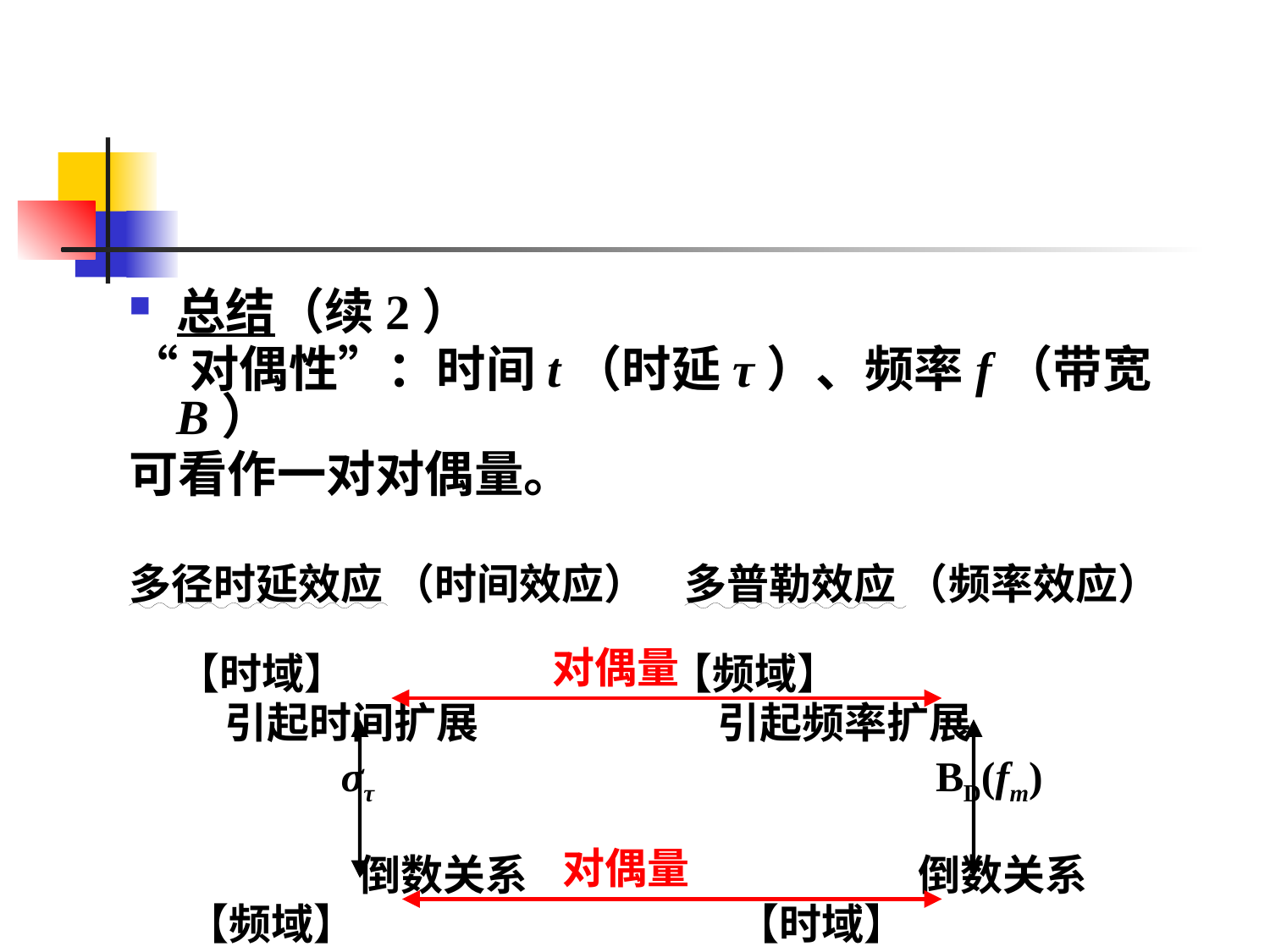

#
总结（续2）
“对偶性”：时间t（时延τ）、频率f（带宽B）
可看作一对对偶量。

多径时延效应 （时间效应）    多普勒效应 （频率效应）
    【时域】                                  【频域】
         引起时间扩展                         引起频率扩展
                    στ                                                     BD(fm)

                       倒数关系                                         倒数关系
     【频域】                                        【时域】
                     BC                                                                               TC
对偶量

对偶量